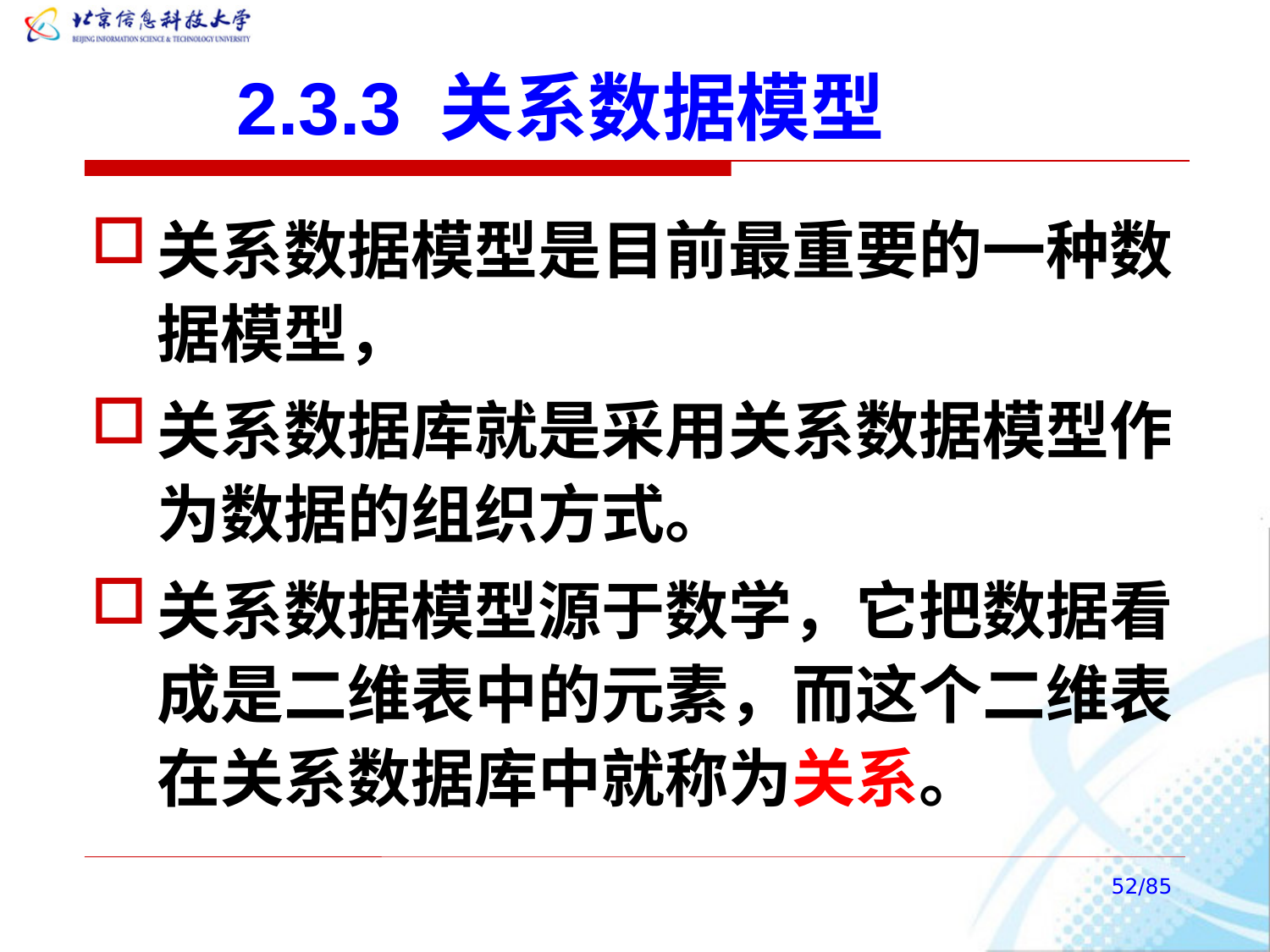

# 2.3.3 关系数据模型
关系数据模型是目前最重要的一种数据模型，
关系数据库就是采用关系数据模型作为数据的组织方式。
关系数据模型源于数学，它把数据看成是二维表中的元素，而这个二维表在关系数据库中就称为关系。

52/85